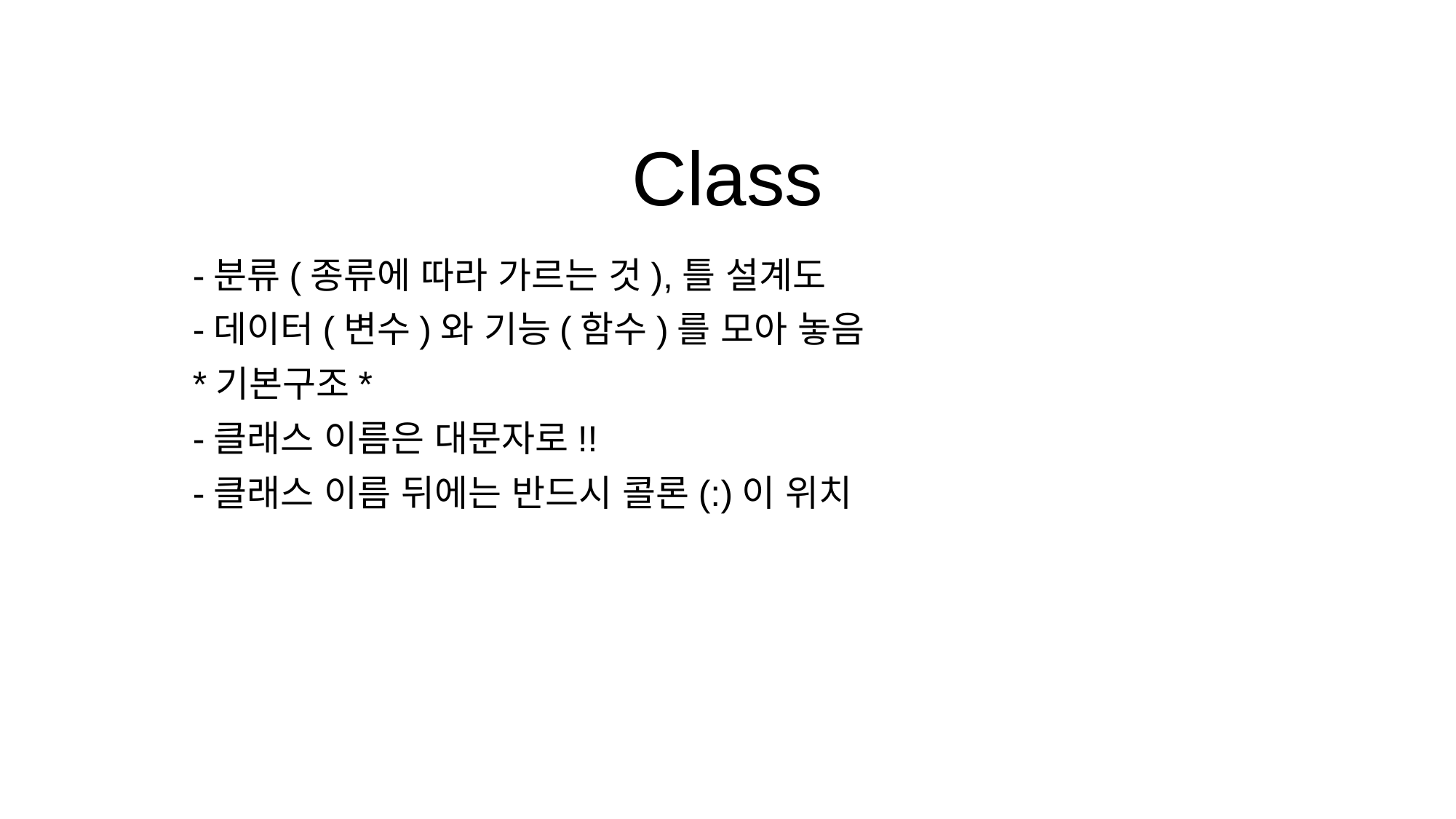

# Class
-분류(종류에 따라 가르는 것),틀 설계도
-데이터(변수)와 기능(함수)를 모아 놓음
*기본구조*
-클래스 이름은 대문자로!!
-클래스 이름 뒤에는 반드시 콜론(:)이 위치